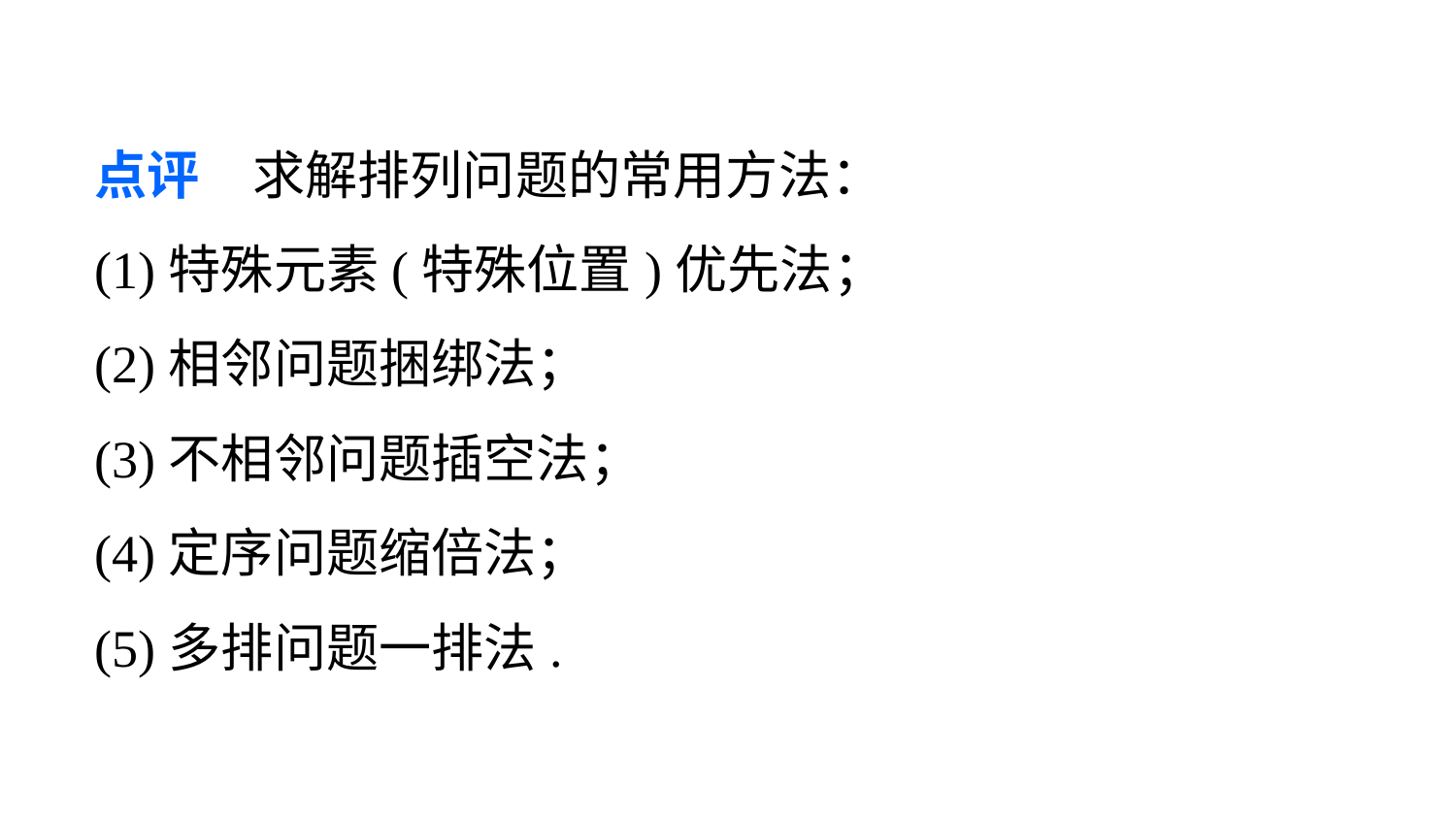

点评　求解排列问题的常用方法：
(1)特殊元素(特殊位置)优先法；
(2)相邻问题捆绑法；
(3)不相邻问题插空法；
(4)定序问题缩倍法；
(5)多排问题一排法.